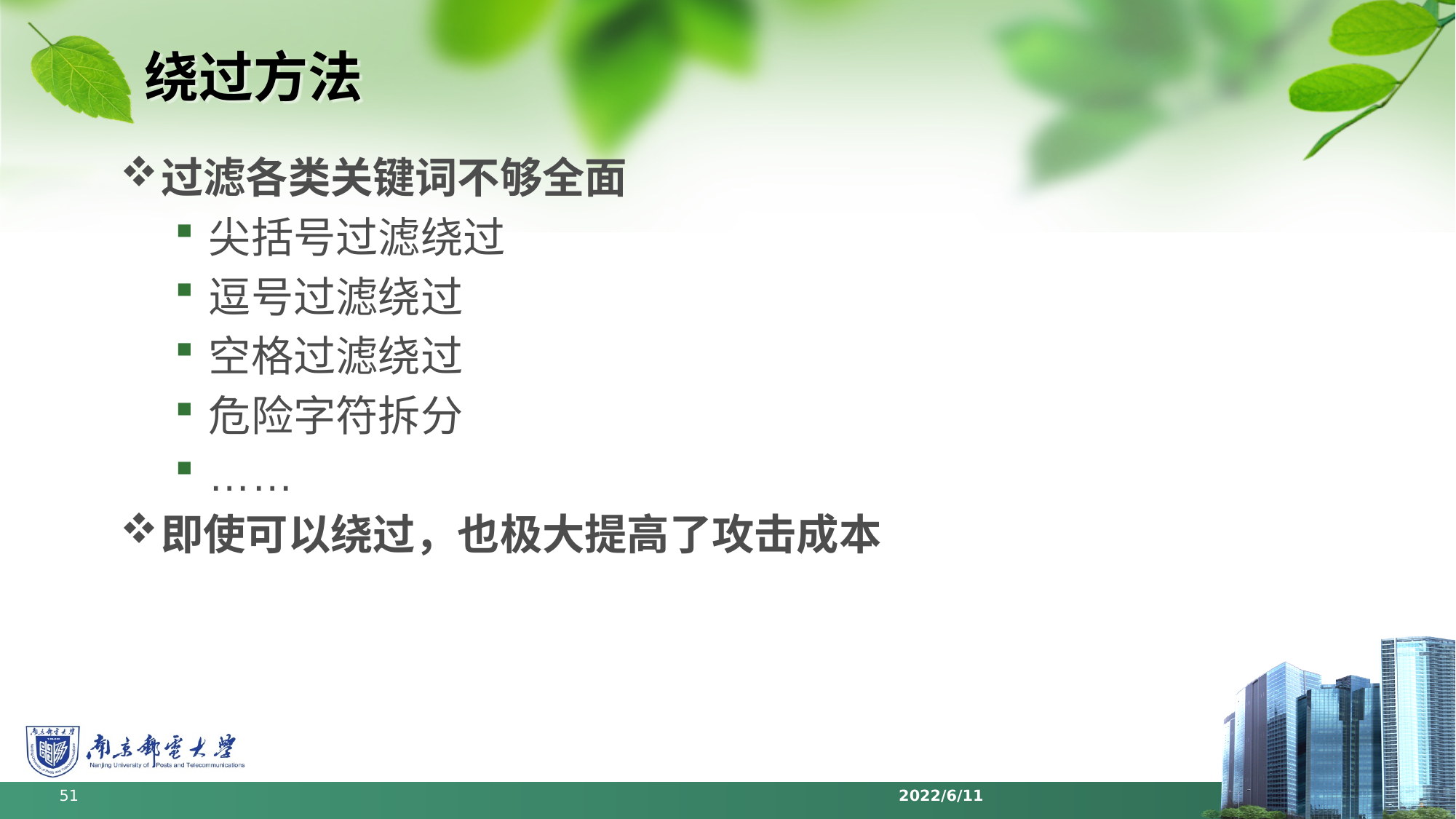

# 绕过方法
过滤各类关键词不够全面
尖括号过滤绕过
逗号过滤绕过
空格过滤绕过
危险字符拆分
……
即使可以绕过，也极大提高了攻击成本
51
2022/6/11